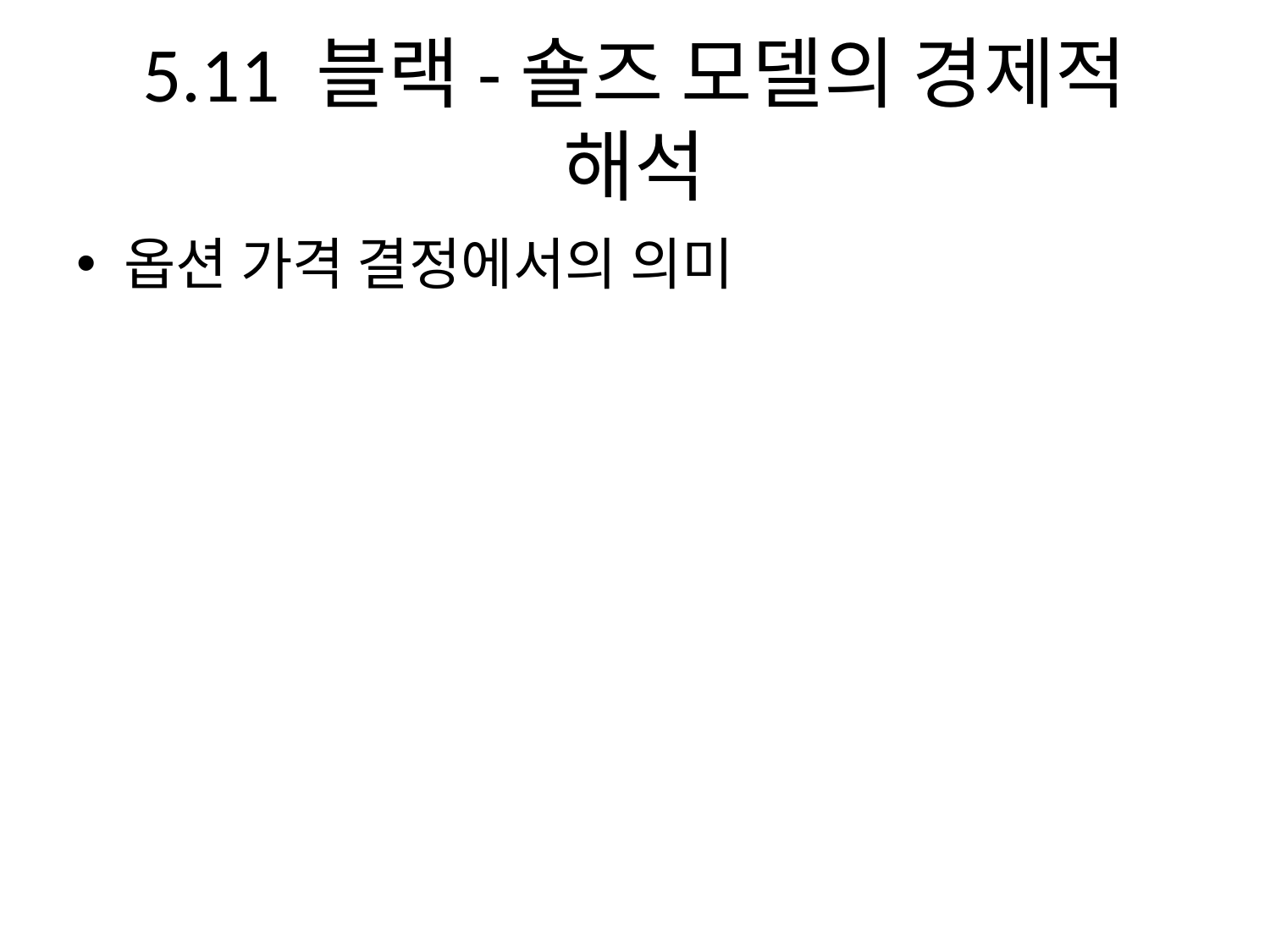

# 5.11 블랙-숄즈 모델의 경제적 해석
옵션 가격 결정에서의 의미